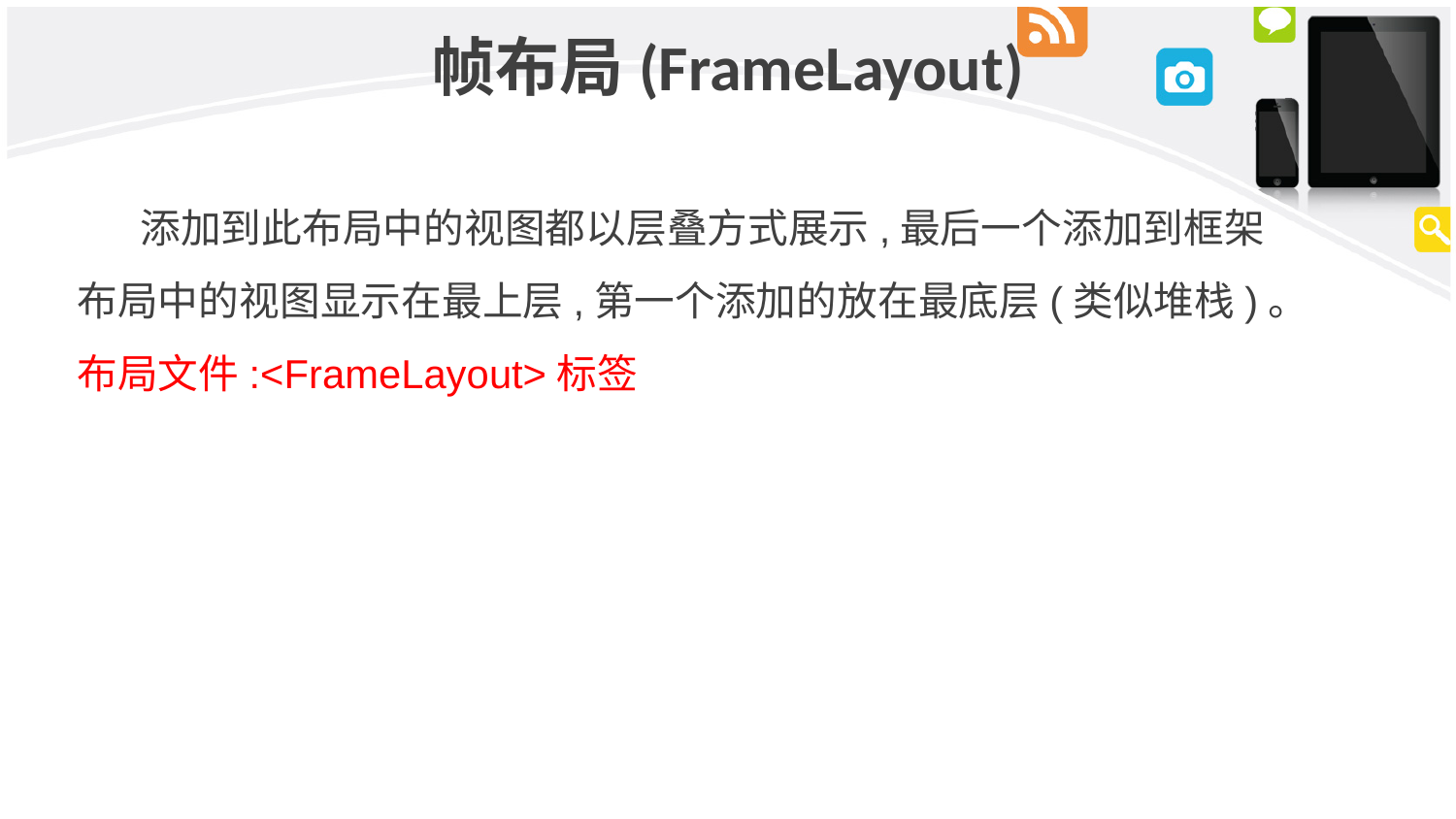

# 帧布局(FrameLayout)

           添加到此布局中的视图都以层叠方式展示,最后一个添加到框架
    布局中的视图显示在最上层,第一个添加的放在最底层(类似堆栈)。
    布局文件:<FrameLayout>标签